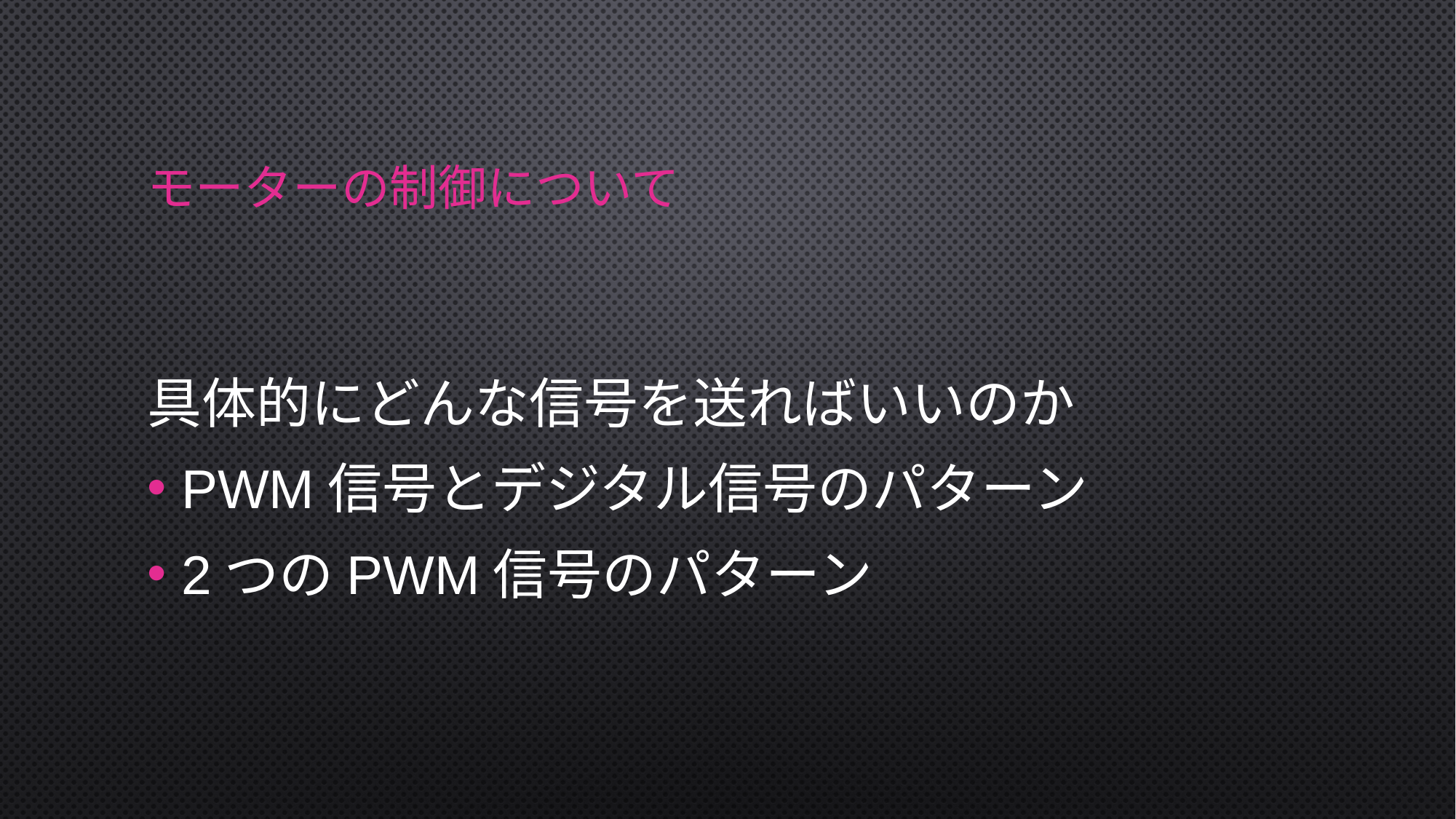

# モーターの制御について
具体的にどんな信号を送ればいいのか
PWM信号とデジタル信号のパターン
2つのPWM信号のパターン